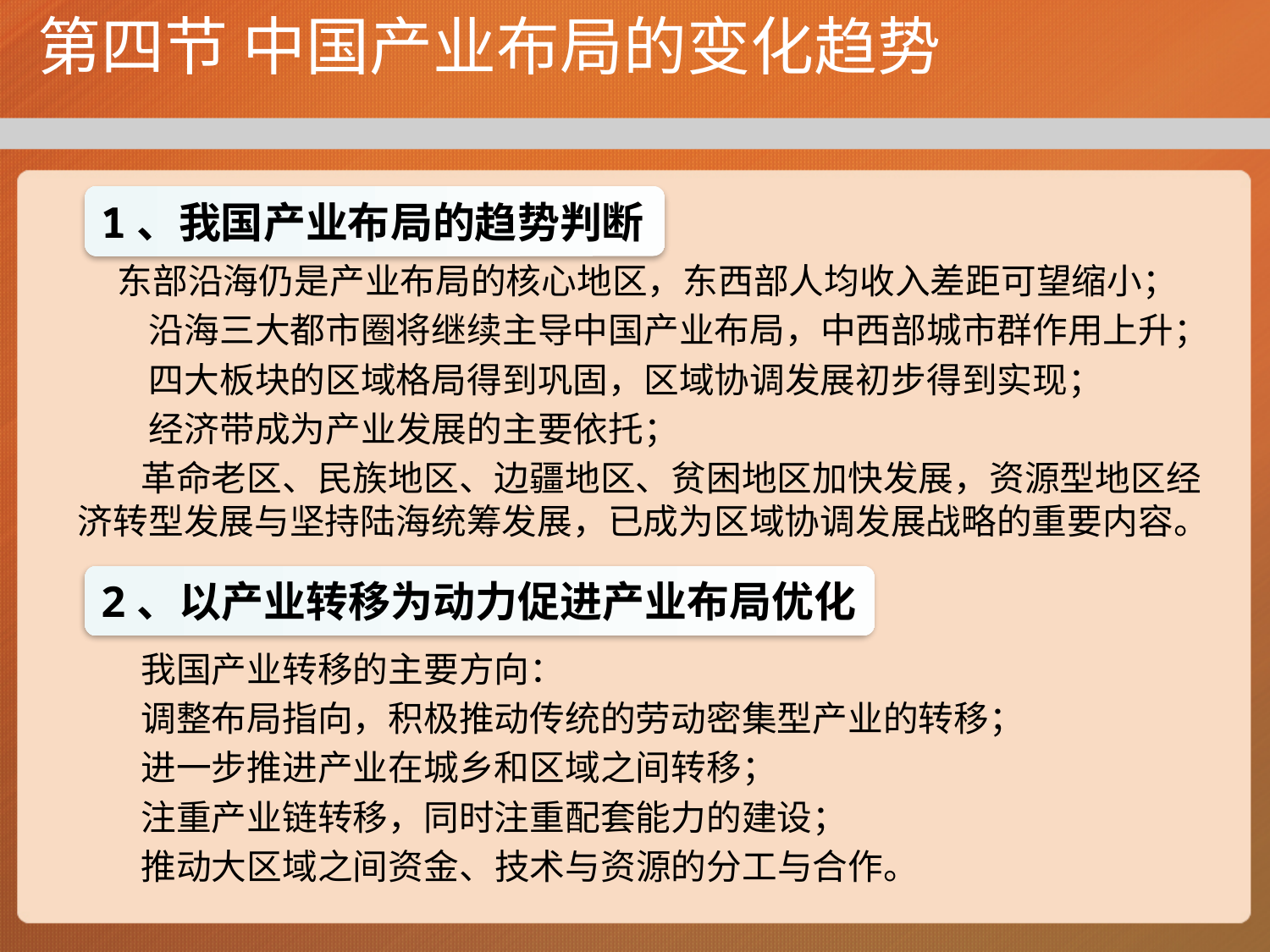

# 第四节 中国产业布局的变化趋势
1、我国产业布局的趋势判断

    东部沿海仍是产业布局的核心地区，东西部人均收入差距可望缩小；
        沿海三大都市圈将继续主导中国产业布局，中西部城市群作用上升；
        四大板块的区域格局得到巩固，区域协调发展初步得到实现；
        经济带成为产业发展的主要依托；
       革命老区、民族地区、边疆地区、贫困地区加快发展，资源型地区经济转型发展与坚持陆海统筹发展，已成为区域协调发展战略的重要内容。

       我国产业转移的主要方向：
       调整布局指向，积极推动传统的劳动密集型产业的转移；
       进一步推进产业在城乡和区域之间转移；
       注重产业链转移，同时注重配套能力的建设；
       推动大区域之间资金、技术与资源的分工与合作。
2、以产业转移为动力促进产业布局优化